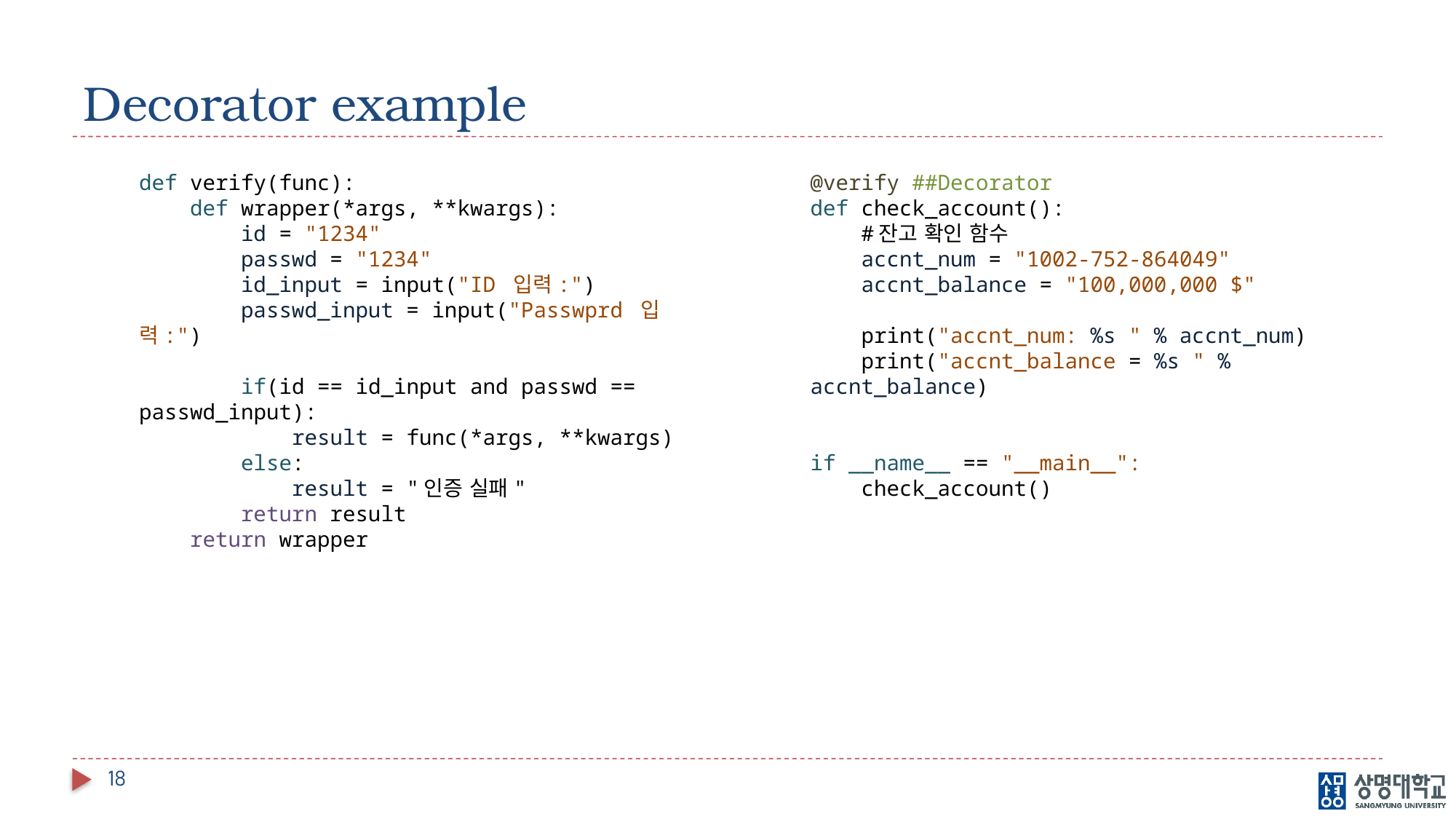

# Decorator example
def verify(func):
    def wrapper(*args, **kwargs):
        id = "1234"
        passwd = "1234"
        id_input = input("ID 입력:")
        passwd_input = input("Passwprd 입력:")

        if(id == id_input and passwd == passwd_input):
            result = func(*args, **kwargs)
        else:
            result = "인증 실패"
        return result
    return wrapper

@verify ##Decorator
def check_account():
    #잔고 확인 함수
    accnt_num = "1002-752-864049"
    accnt_balance = "100,000,000 $"

    print("accnt_num: %s " % accnt_num)
    print("accnt_balance = %s " % accnt_balance)

if __name__ == "__main__":
    check_account()
18